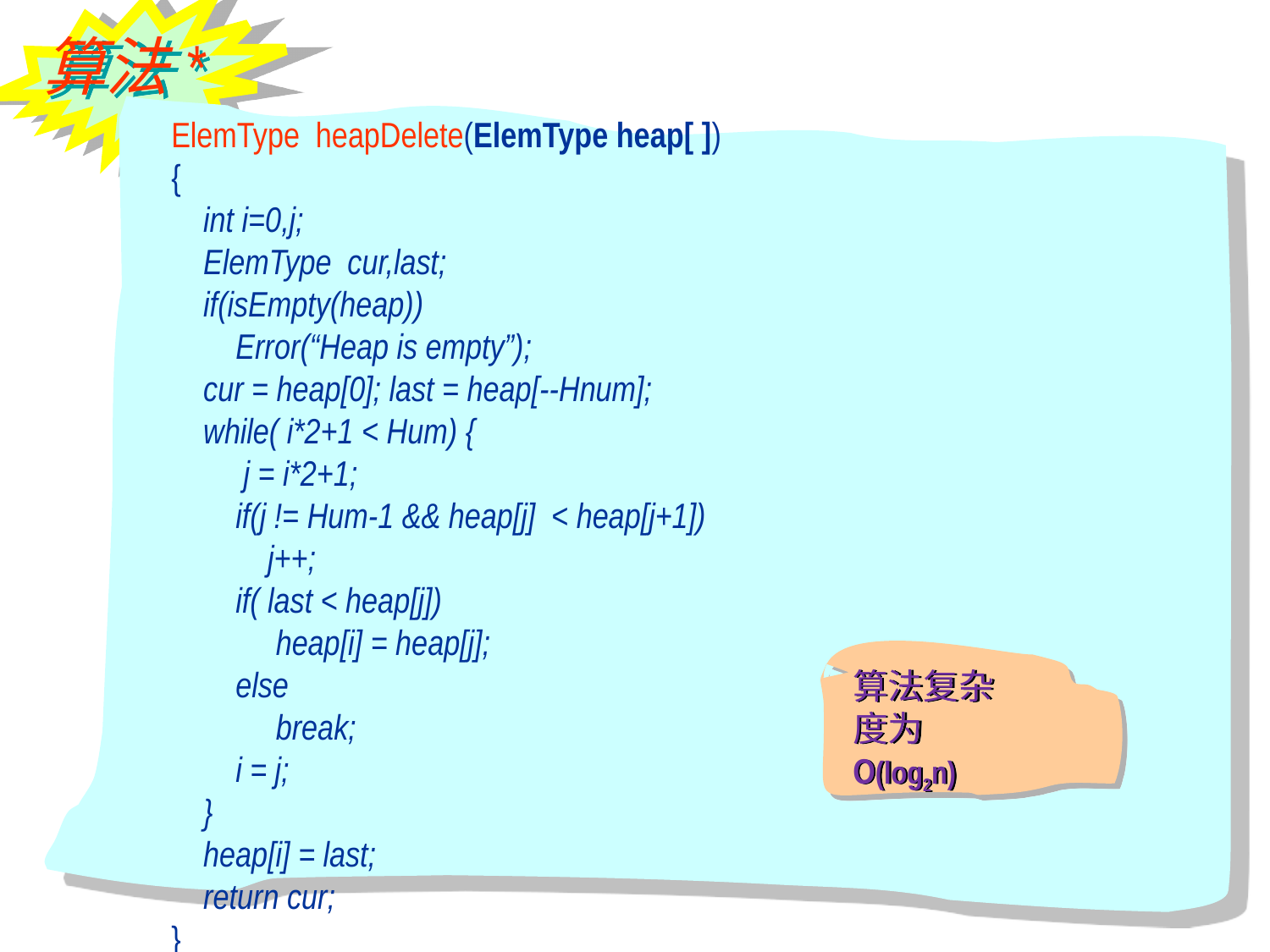

算法*

ElemType  heapDelete(ElemType heap[ ])
{
    int i=0,j;
    ElemType  cur,last;
    if(isEmpty(heap))
        Error(“Heap is empty”);
    cur = heap[0]; last = heap[--Hnum];
    while( i*2+1 < Hum) {
         j = i*2+1;
        if(j != Hum-1 && heap[j]  < heap[j+1])
            j++;
        if( last < heap[j])
             heap[i] = heap[j];
        else
             break;
        i = j;
    }
    heap[i] = last;
    return cur;
}

算法复杂度为O(log2n)
121